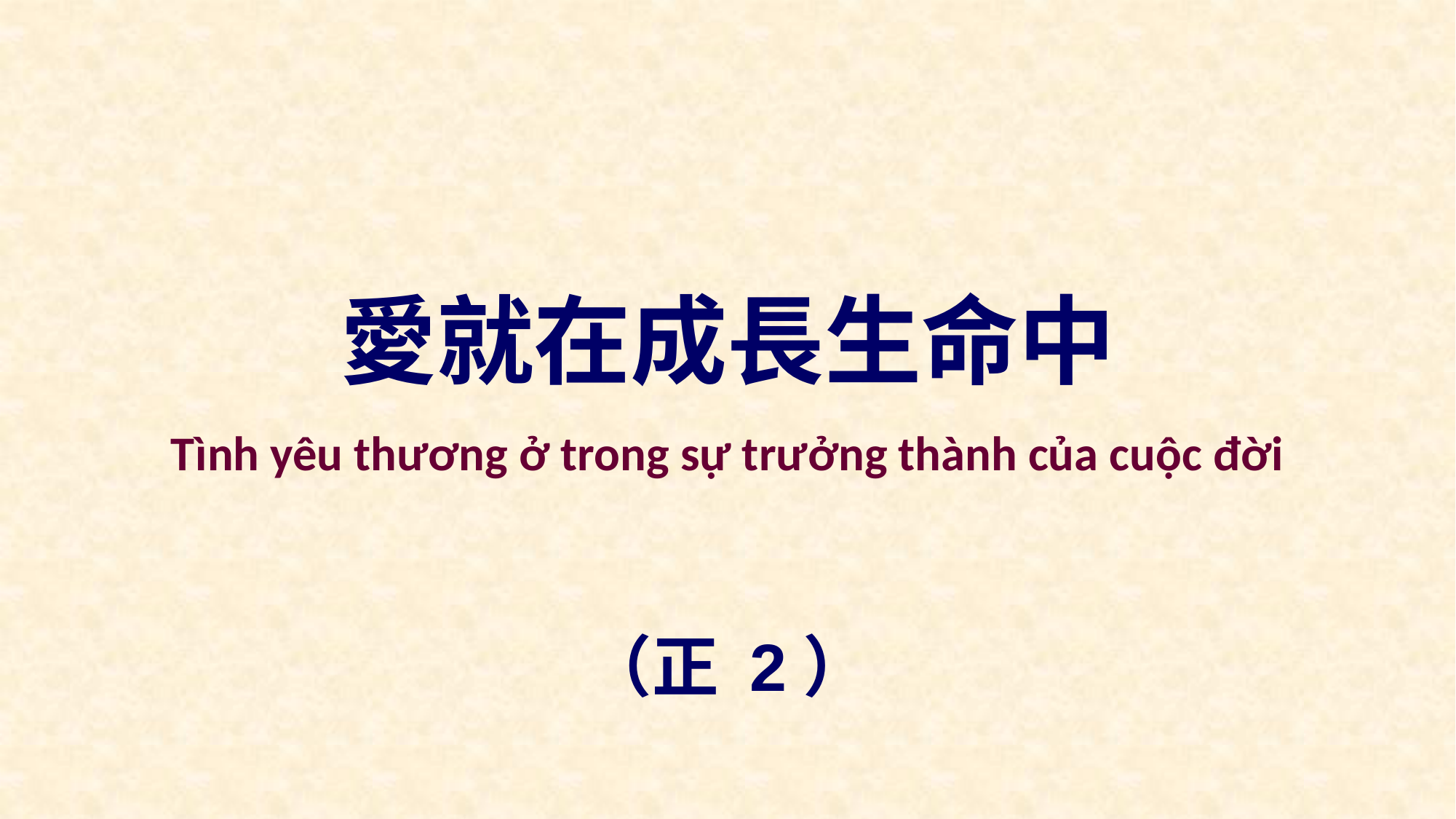

愛就在成長生命中
Tình yêu thương ở trong sự trưởng thành của cuộc đời
（正 2）